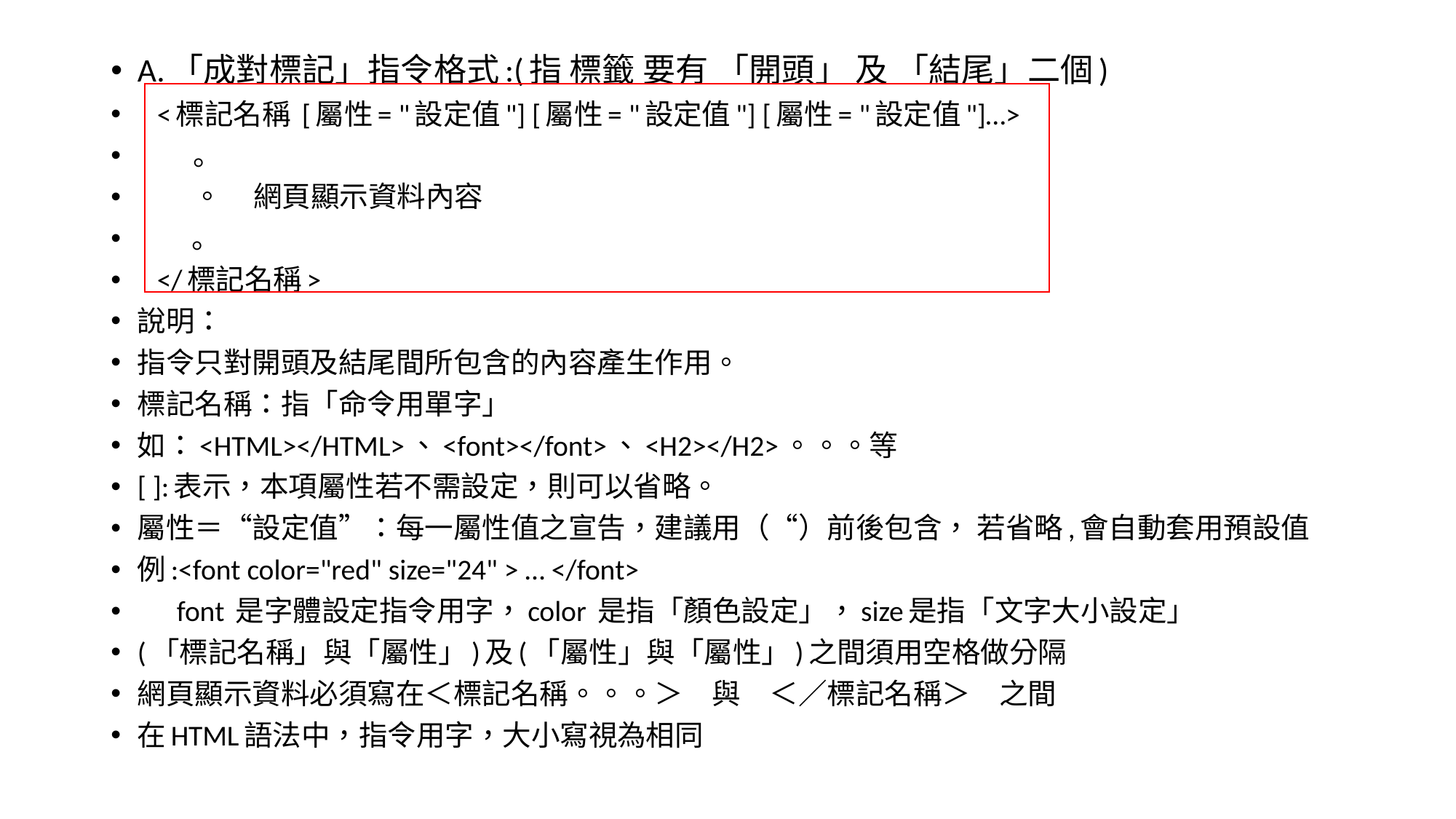

A.「成對標記」指令格式:(指 標籤 要有 「開頭」 及 「結尾」二個)
   <標記名稱 [屬性= "設定值"] [屬性= "設定值"] [屬性= "設定值"]…>
        。
        。     網頁顯示資料內容
　    。
   </標記名稱>
說明：
指令只對開頭及結尾間所包含的內容產生作用。
標記名稱：指「命令用單字」
如：<HTML></HTML>、<font></font>、<H2></H2>。。。等
[ ]:表示，本項屬性若不需設定，則可以省略。
屬性＝“設定值”：每一屬性值之宣告，建議用（“）前後包含， 若省略,會自動套用預設值
例:<font color="red" size="24" > … </font>
      font 是字體設定指令用字，color 是指「顏色設定」，size是指「文字大小設定」
(「標記名稱」與「屬性」)及(「屬性」與「屬性」)之間須用空格做分隔
網頁顯示資料必須寫在＜標記名稱。。。＞　與　＜／標記名稱＞　之間
在HTML語法中，指令用字，大小寫視為相同